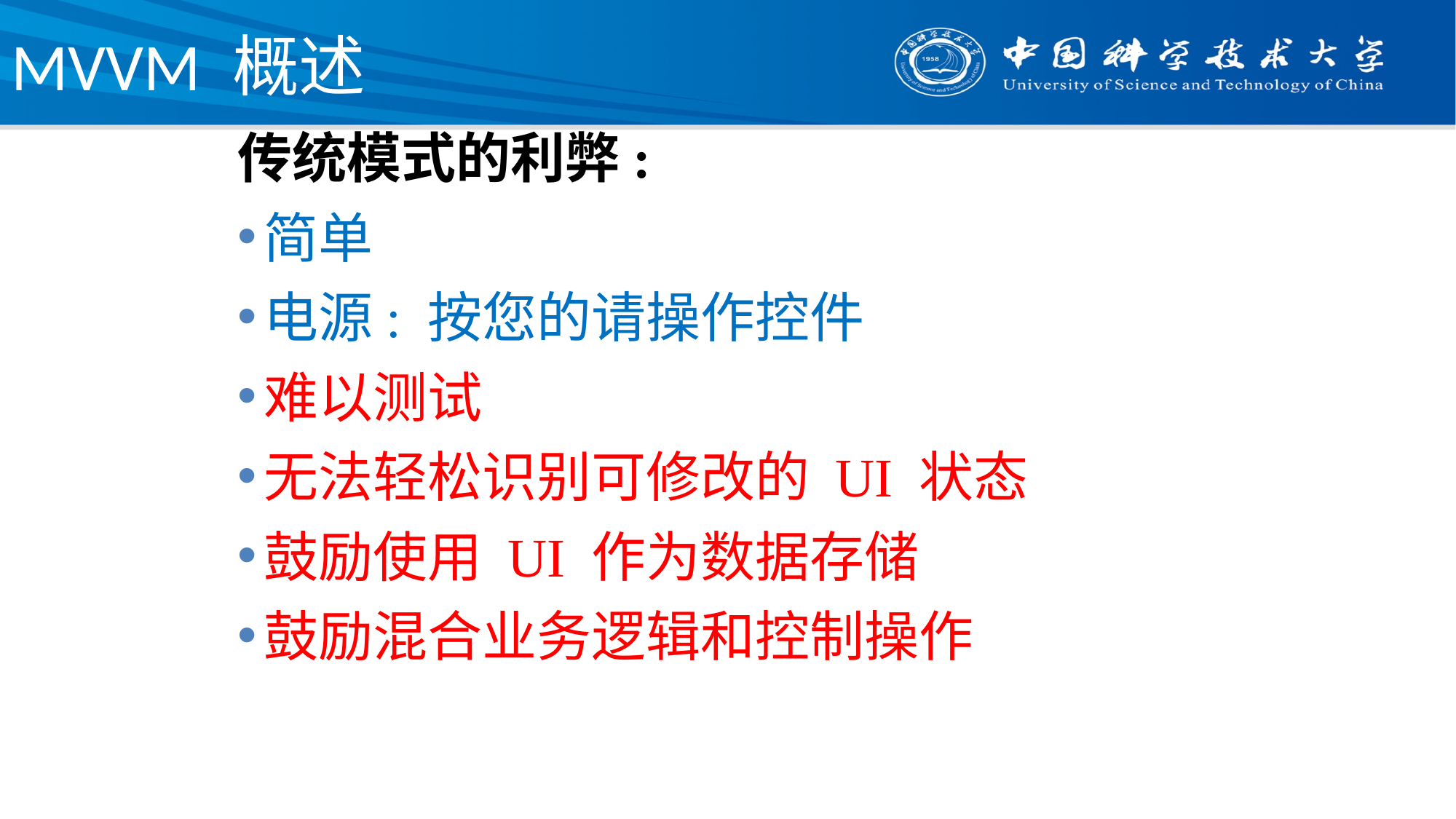

MVVM 概述
传统模式的利弊:
简单
电源: 按您的请操作控件
难以测试
无法轻松识别可修改的 UI 状态
鼓励使用 UI 作为数据存储
鼓励混合业务逻辑和控制操作